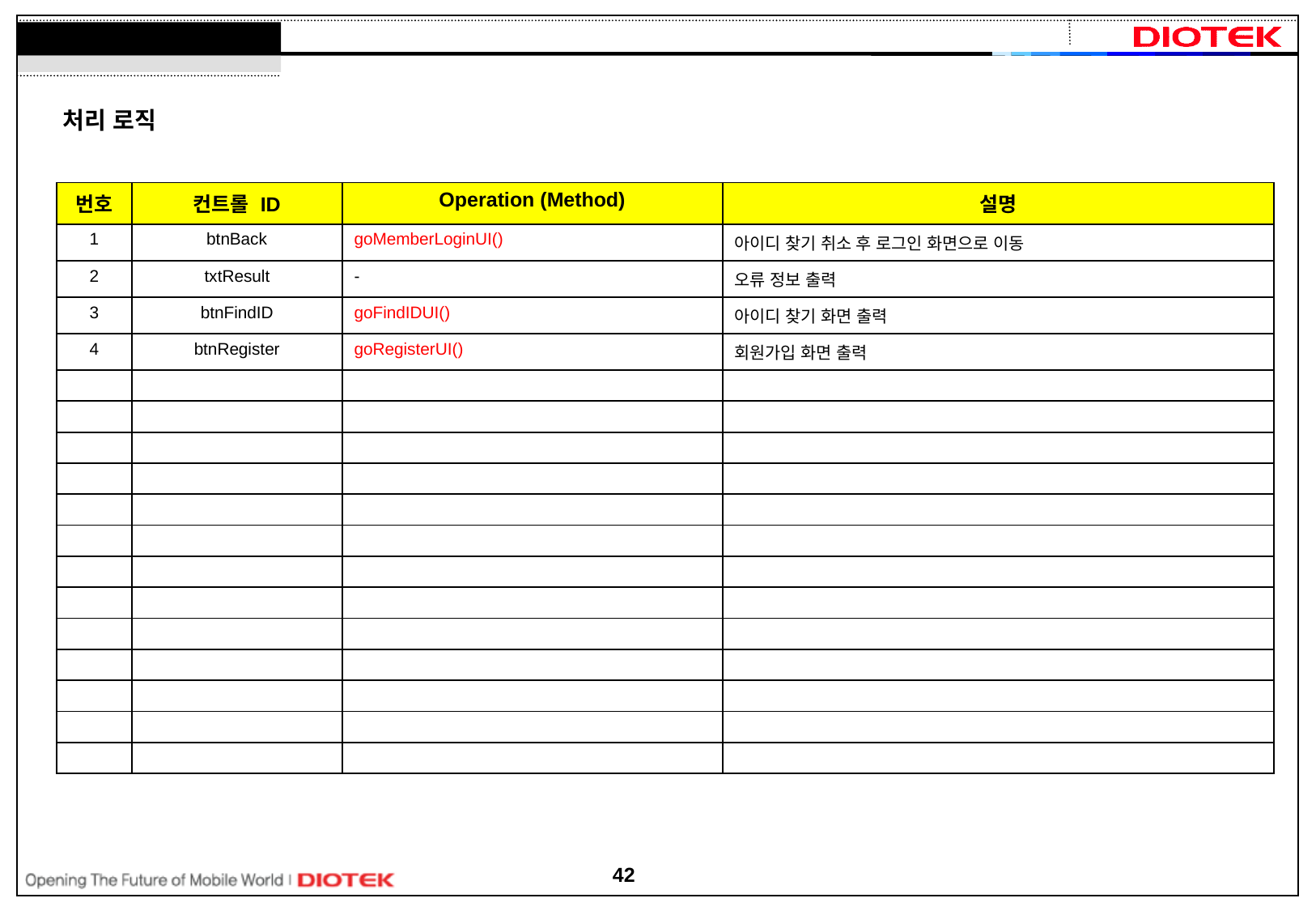

처리 로직
| 번호 | 컨트롤 ID | Operation (Method) | 설명 |
| --- | --- | --- | --- |
| 1 | btnBack | goMemberLoginUI() | 아이디 찾기 취소 후 로그인 화면으로 이동 |
| 2 | txtResult | - | 오류 정보 출력 |
| 3 | btnFindID | goFindIDUI() | 아이디 찾기 화면 출력 |
| 4 | btnRegister | goRegisterUI() | 회원가입 화면 출력 |
|  |  |  |  |
|  |  |  |  |
|  |  |  |  |
|  |  |  |  |
|  |  |  |  |
|  |  |  |  |
|  |  |  |  |
|  |  |  |  |
|  |  |  |  |
|  |  |  |  |
|  |  |  |  |
|  |  |  |  |
|  |  |  |  |